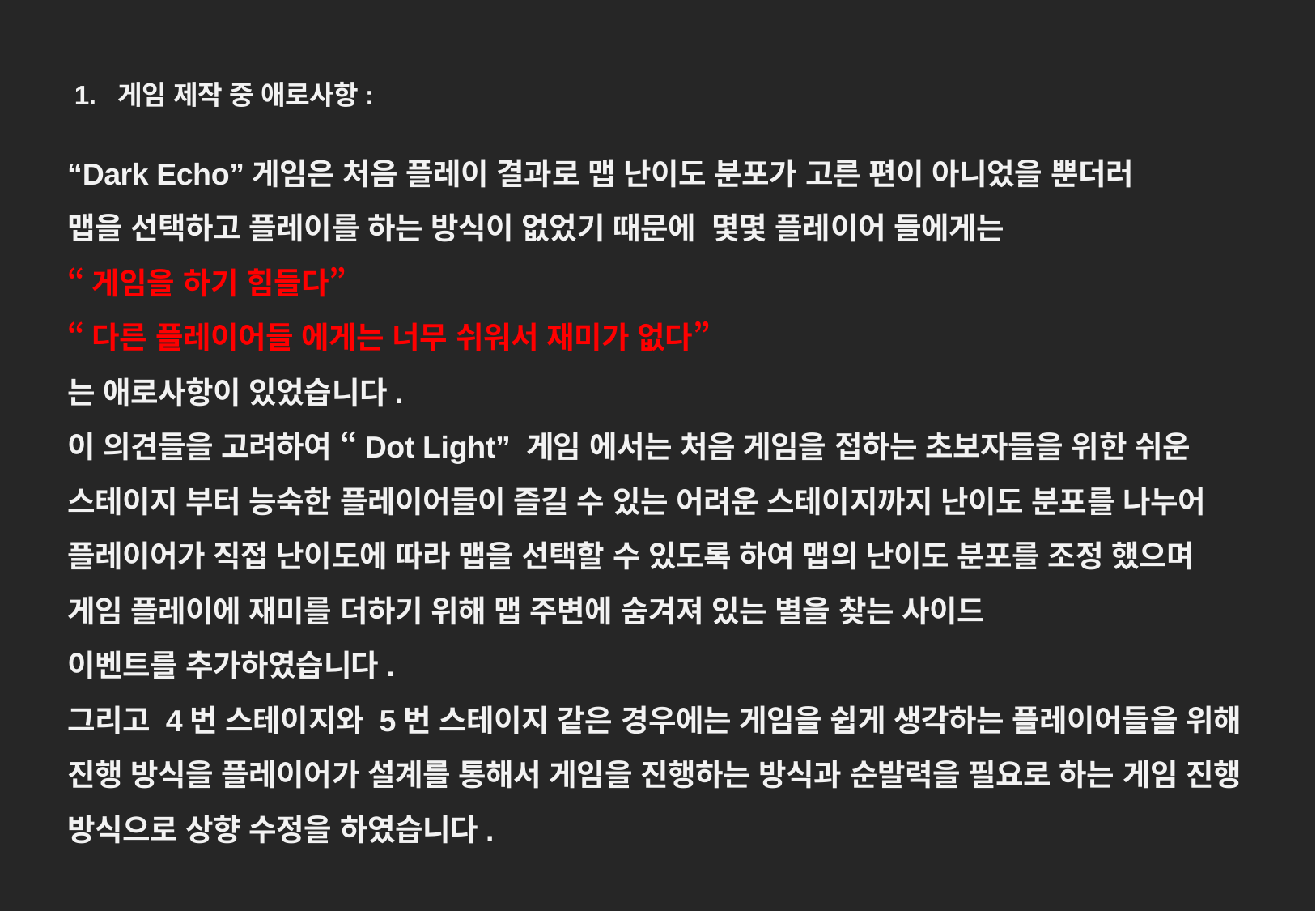

1.  게임 제작 중 애로사항:

“Dark Echo”게임은 처음 플레이 결과로 맵 난이도 분포가 고른 편이 아니었을 뿐더러
맵을 선택하고 플레이를 하는 방식이 없었기 때문에  몇몇 플레이어 들에게는
“게임을 하기 힘들다”
“다른 플레이어들 에게는 너무 쉬워서 재미가 없다”
는 애로사항이 있었습니다.
이 의견들을 고려하여 “Dot Light” 게임 에서는 처음 게임을 접하는 초보자들을 위한 쉬운 스테이지 부터 능숙한 플레이어들이 즐길 수 있는 어려운 스테이지까지 난이도 분포를 나누어 플레이어가 직접 난이도에 따라 맵을 선택할 수 있도록 하여 맵의 난이도 분포를 조정 했으며 게임 플레이에 재미를 더하기 위해 맵 주변에 숨겨져 있는 별을 찾는 사이드
이벤트를 추가하였습니다.
그리고 4번 스테이지와 5번 스테이지 같은 경우에는 게임을 쉽게 생각하는 플레이어들을 위해 진행 방식을 플레이어가 설계를 통해서 게임을 진행하는 방식과 순발력을 필요로 하는 게임 진행 방식으로 상향 수정을 하였습니다.